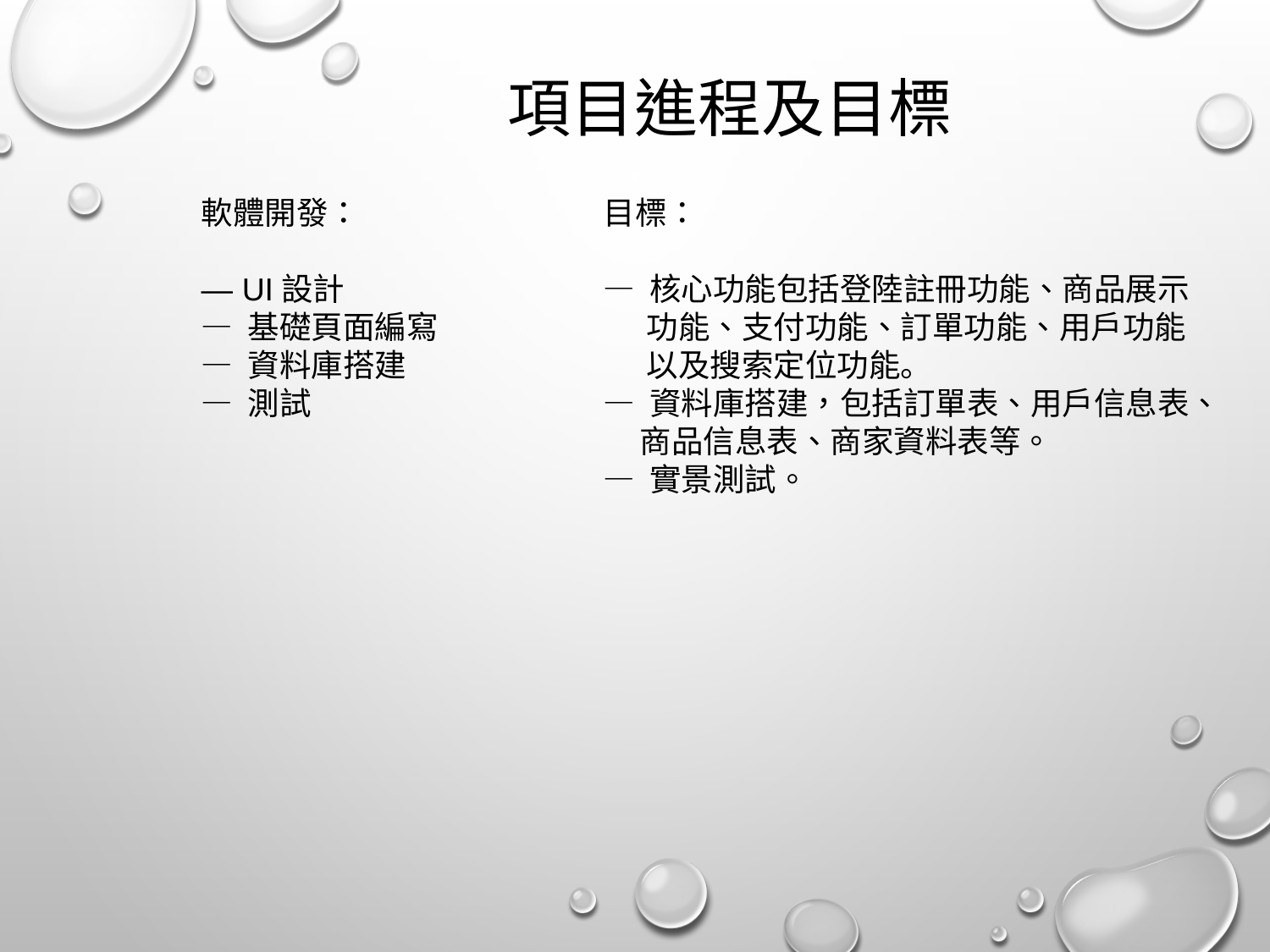

# 項目進程及目標
軟體開發：

— UI設計
— 基礎頁面編寫
— 資料庫搭建
— 測試

目標：

— 核心功能包括登陸註冊功能、商品展示
     功能、支付功能、訂單功能、用戶功能
     以及搜索定位功能。
— 資料庫搭建，包括訂單表、用戶信息表、
    商品信息表、商家資料表等。
— 實景測試。